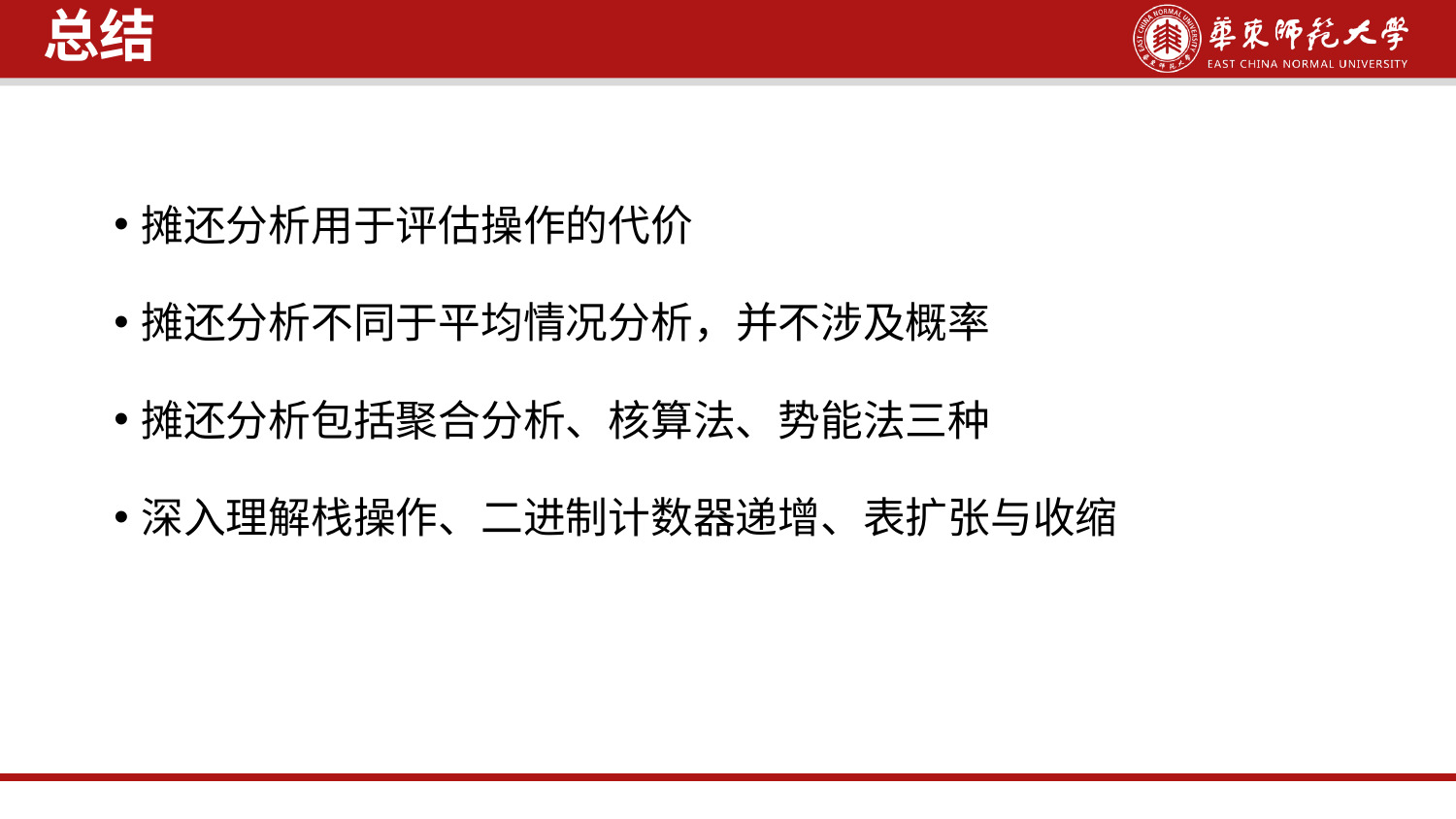

总结
摊还分析用于评估操作的代价
摊还分析不同于平均情况分析，并不涉及概率
摊还分析包括聚合分析、核算法、势能法三种
深入理解栈操作、二进制计数器递增、表扩张与收缩